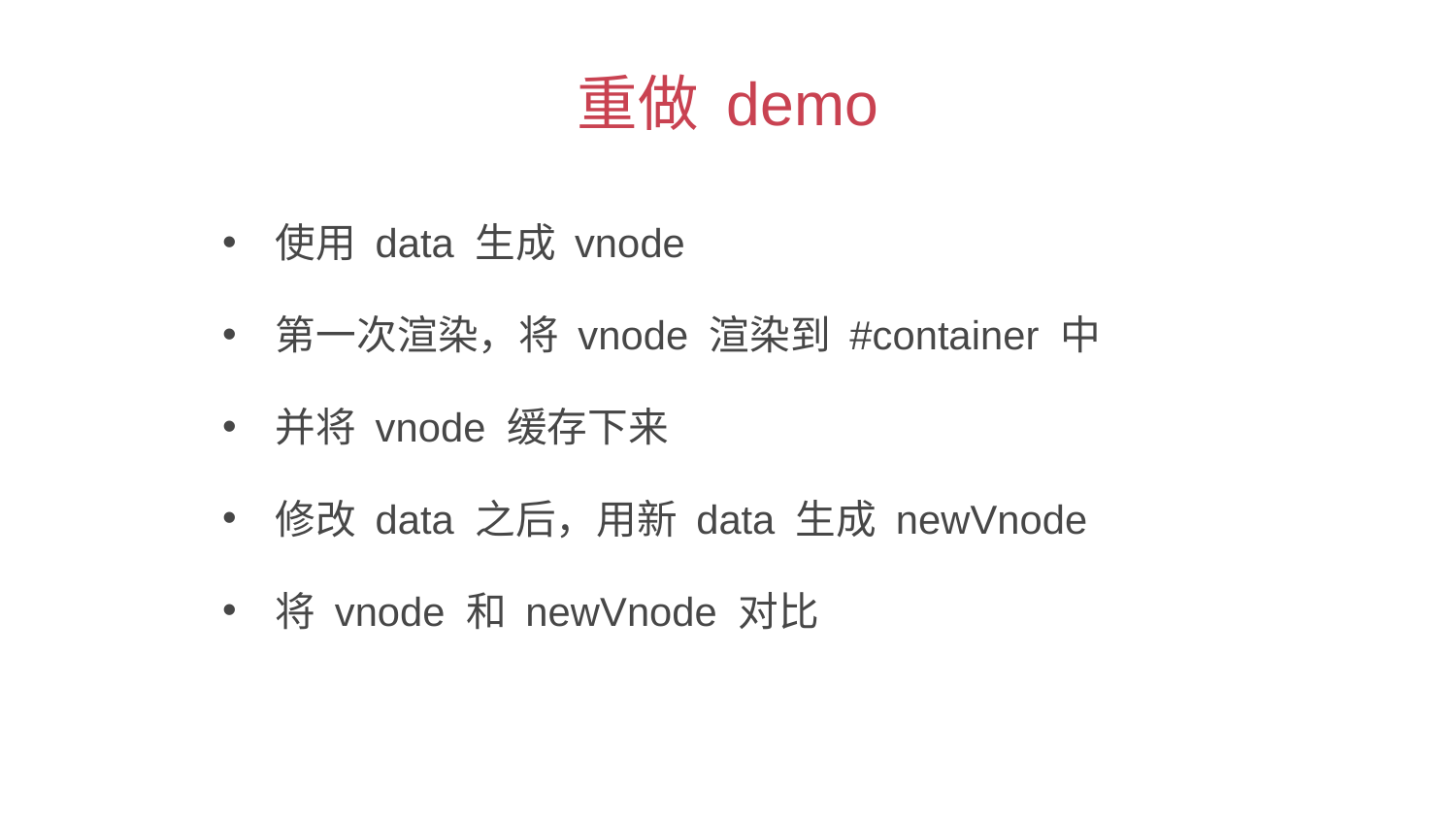

重做 demo
 使用 data 生成 vnode
 第一次渲染，将 vnode 渲染到 #container 中
 并将 vnode 缓存下来
 修改 data 之后，用新 data 生成 newVnode
 将 vnode 和 newVnode 对比